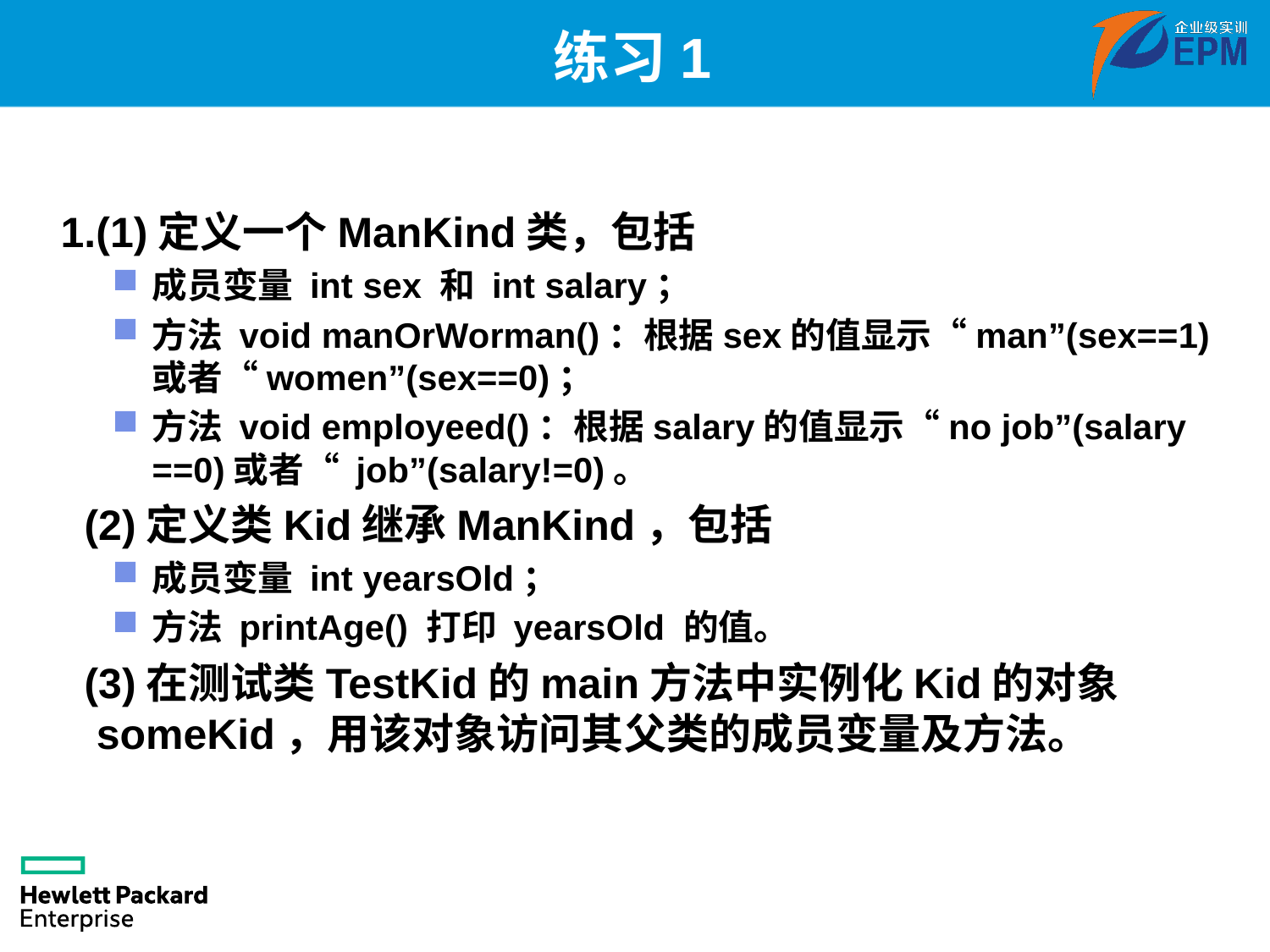

# 练习1
 1.(1)定义一个ManKind类，包括
成员变量 int sex 和 int salary；
方法 void manOrWorman()：根据sex的值显示“man”(sex==1)或者“women”(sex==0)；
方法 void employeed()：根据salary的值显示“no job”(salary ==0)或者“ job”(salary!=0)。
   (2)定义类Kid继承ManKind，包括
成员变量 int yearsOld；
方法 printAge() 打印 yearsOld 的值。
   (3)在测试类TestKid的main方法中实例化Kid的对象 someKid，用该对象访问其父类的成员变量及方法。